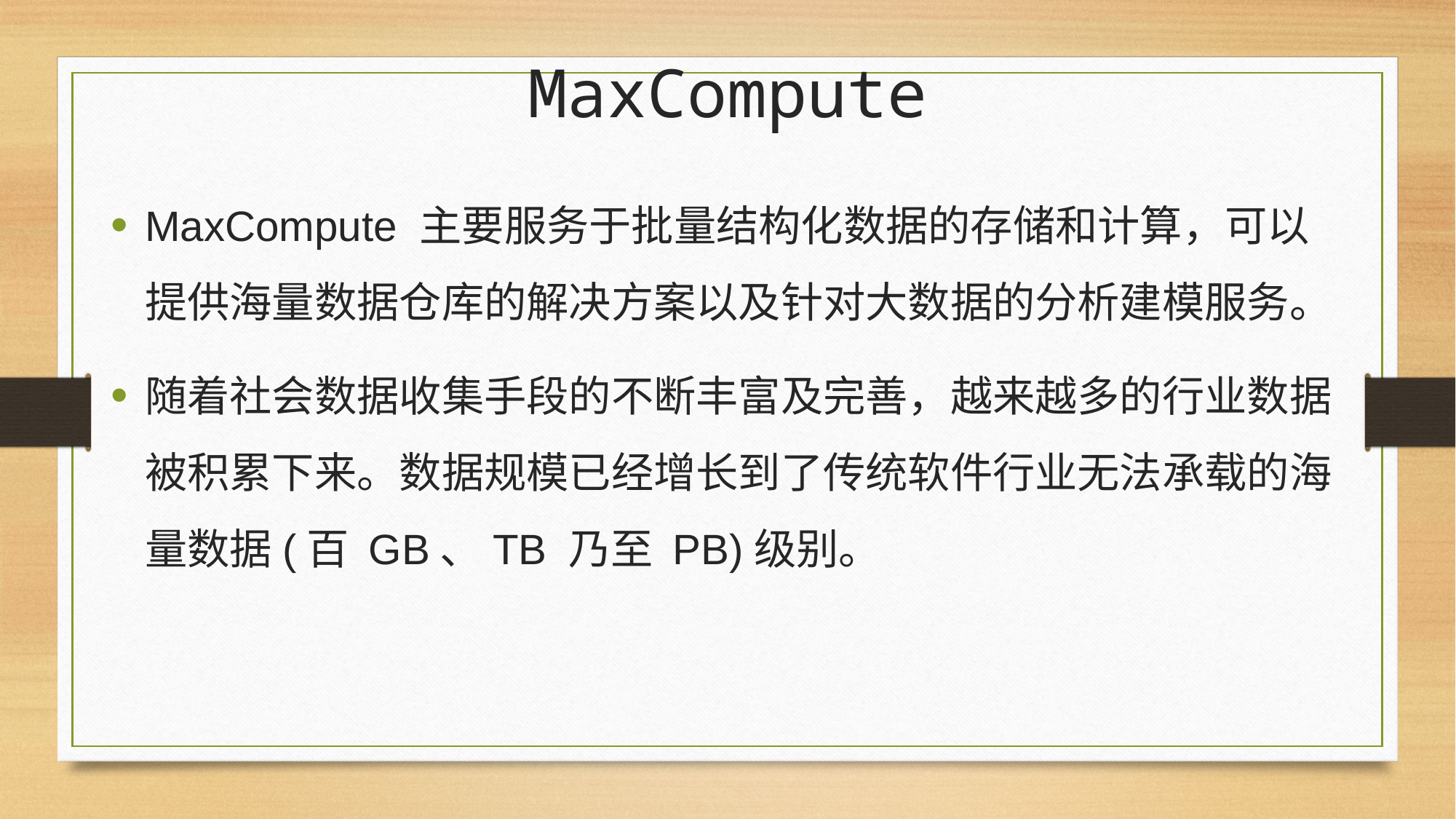

# MaxCompute
MaxCompute 主要服务于批量结构化数据的存储和计算，可以提供海量数据仓库的解决方案以及针对大数据的分析建模服务。
随着社会数据收集手段的不断丰富及完善，越来越多的行业数据被积累下来。数据规模已经增长到了传统软件行业无法承载的海量数据(百 GB、TB 乃至 PB)级别。